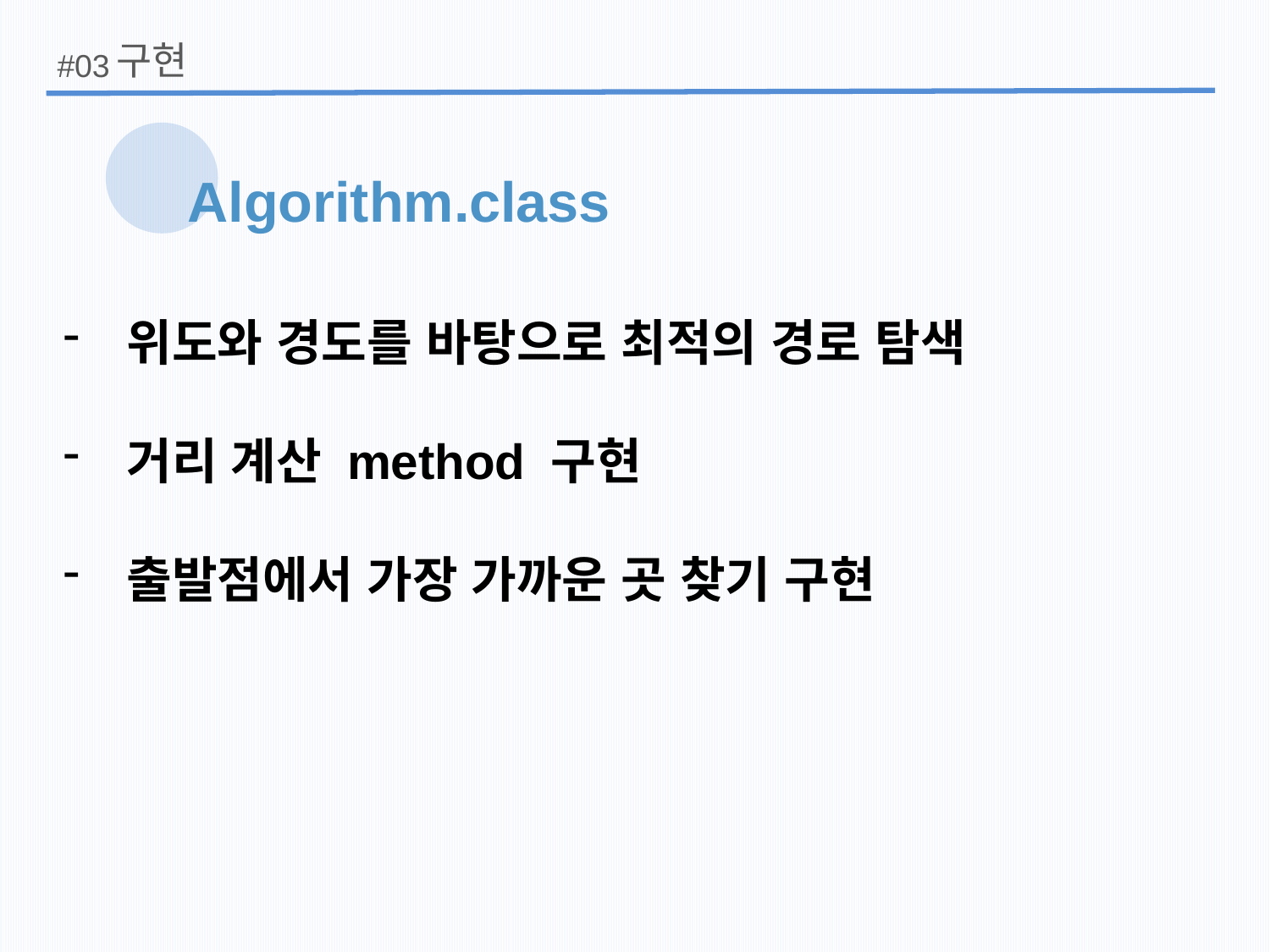

구현
#03

Algorithm.class
위도와 경도를 바탕으로 최적의 경로 탐색

거리 계산 method 구현

출발점에서 가장 가까운 곳 찾기 구현